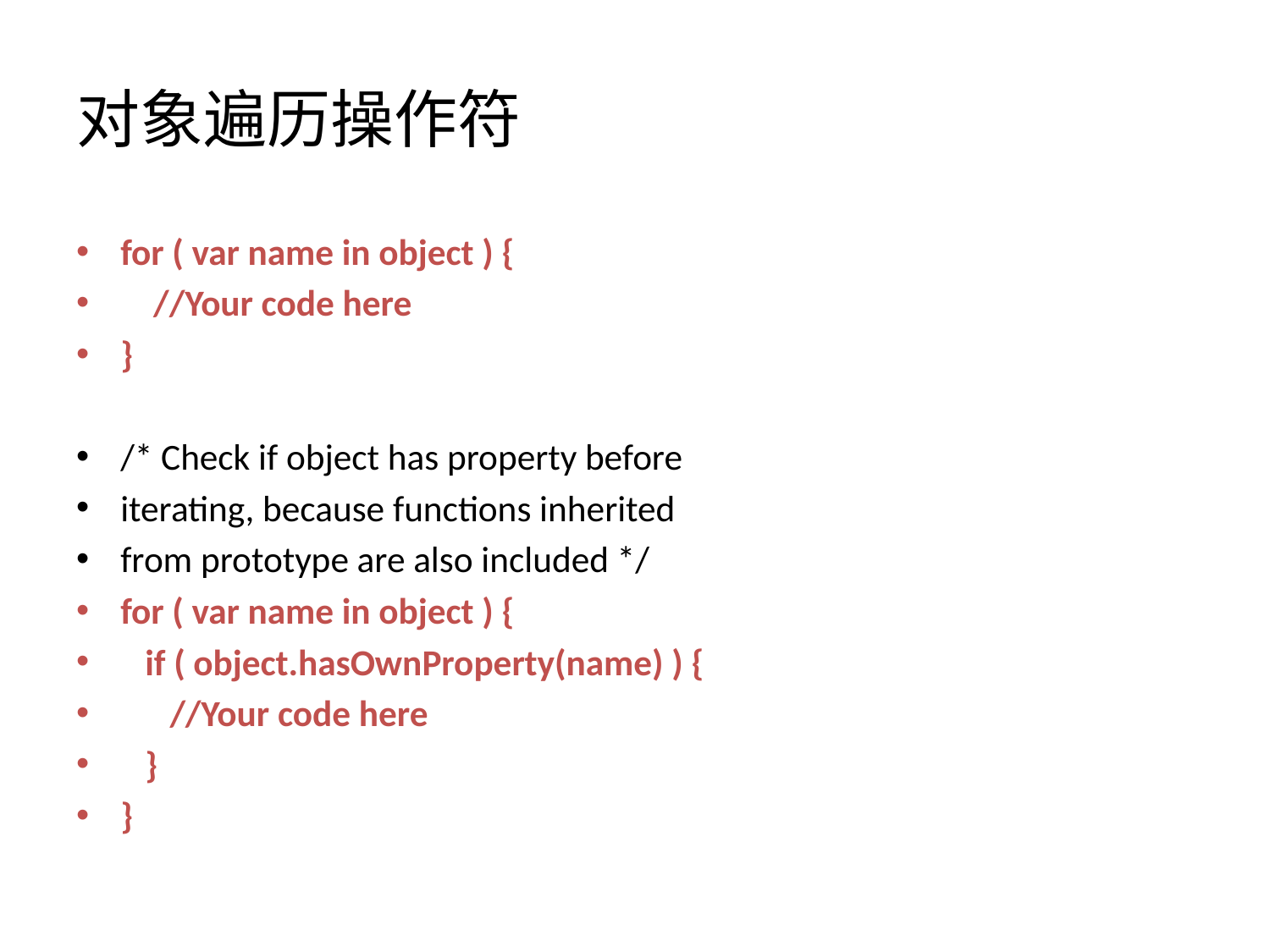

# 对象遍历操作符
for ( var name in object ) {
    //Your code here
}

/* Check if object has property before
iterating, because functions inherited
from prototype are also included */
for ( var name in object ) {
   if ( object.hasOwnProperty(name) ) {
      //Your code here
   }
}